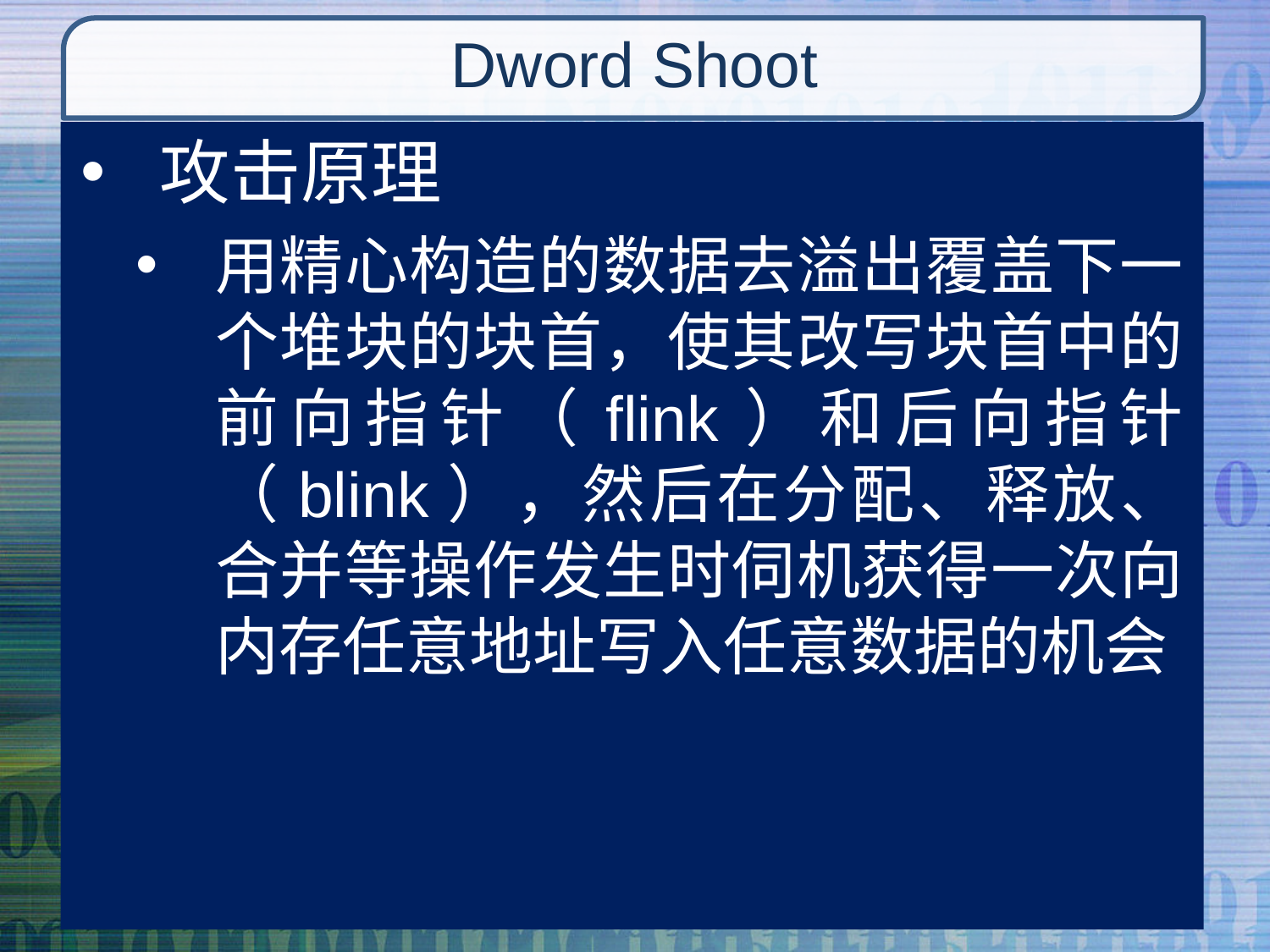

# Dword Shoot
攻击原理
用精心构造的数据去溢出覆盖下一个堆块的块首，使其改写块首中的前向指针（flink）和后向指针（blink），然后在分配、释放、合并等操作发生时伺机获得一次向内存任意地址写入任意数据的机会